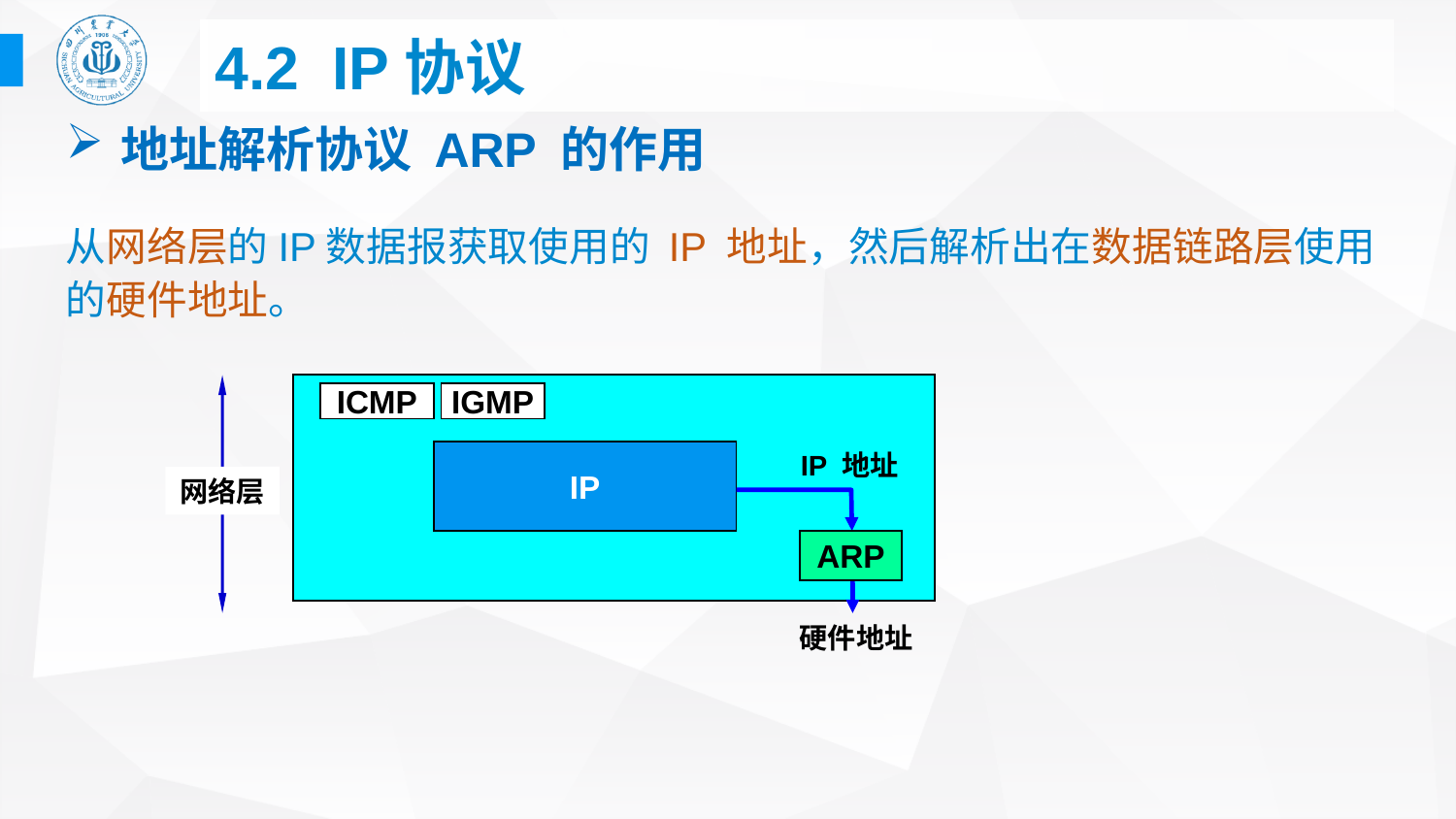

# 4.2  IP协议
地址解析协议 ARP 的作用
从网络层的IP数据报获取使用的 IP 地址，然后解析出在数据链路层使用的硬件地址。

ARP

ICMP
IGMP
IP 地址
IP
网络层

ARP

硬件地址